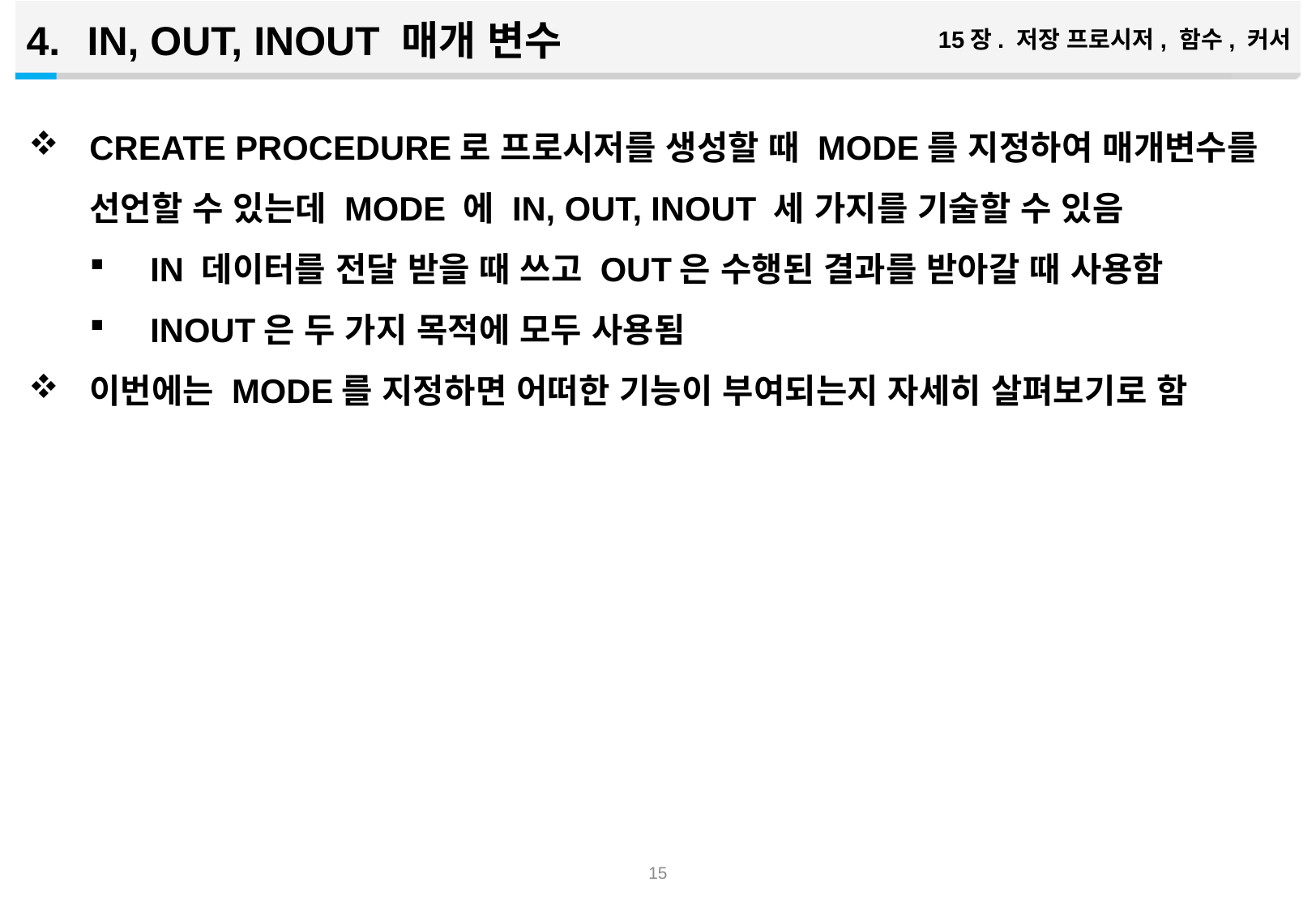

IN, OUT, INOUT 매개 변수
15장. 저장 프로시저, 함수, 커서
CREATE PROCEDURE로 프로시저를 생성할 때 MODE를 지정하여 매개변수를 선언할 수 있는데 MODE 에 IN, OUT, INOUT 세 가지를 기술할 수 있음
IN 데이터를 전달 받을 때 쓰고 OUT은 수행된 결과를 받아갈 때 사용함
INOUT은 두 가지 목적에 모두 사용됨
이번에는 MODE를 지정하면 어떠한 기능이 부여되는지 자세히 살펴보기로 함
15